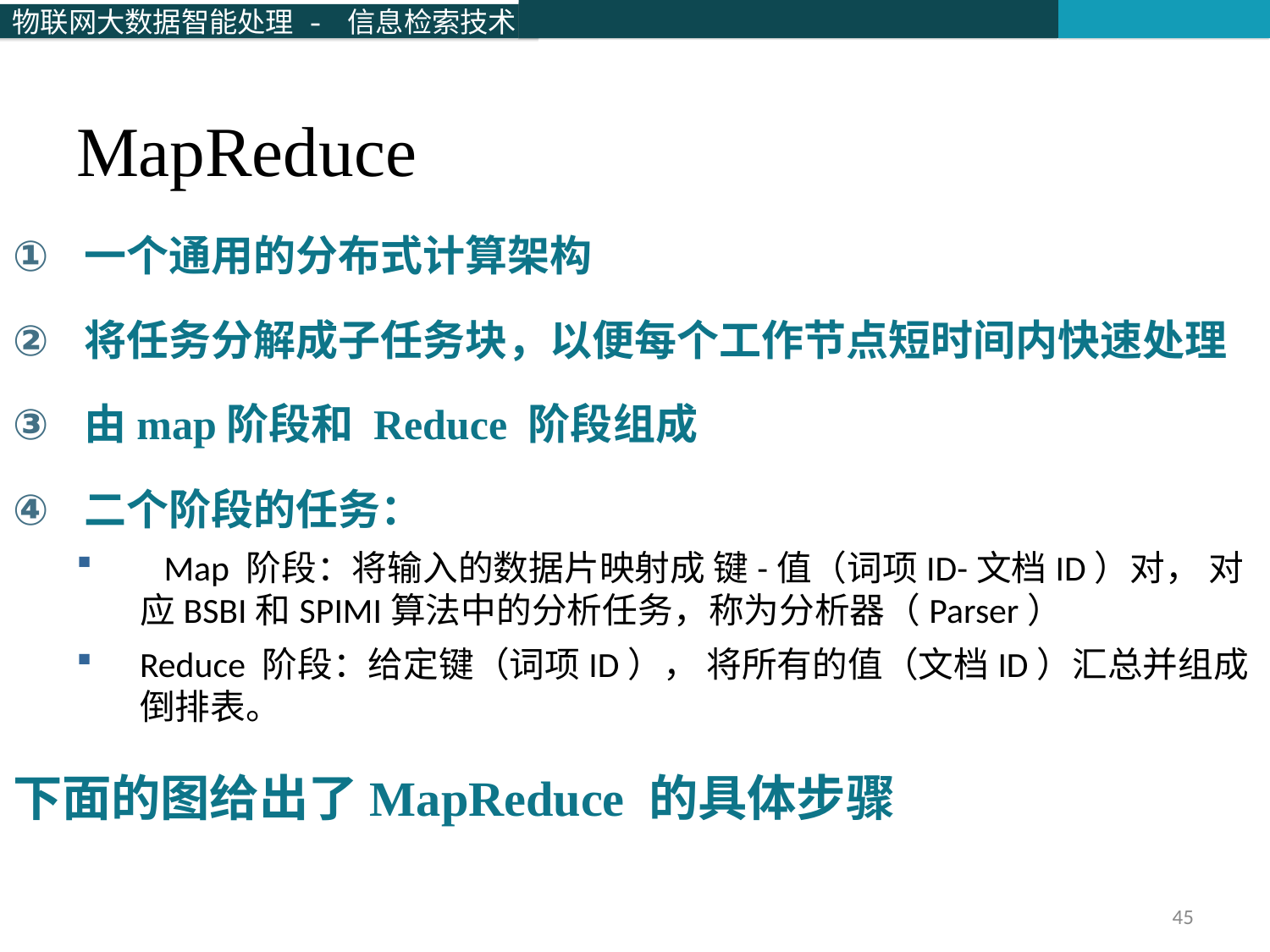

# MapReduce
一个通用的分布式计算架构
将任务分解成子任务块，以便每个工作节点短时间内快速处理
由map阶段和 Reduce 阶段组成
二个阶段的任务：
   Map 阶段：将输入的数据片映射成 键-值（词项ID-文档ID）对， 对应BSBI和SPIMI算法中的分析任务，称为分析器（Parser）
Reduce 阶段：给定键（词项ID）， 将所有的值（文档ID）汇总并组成倒排表。
下面的图给出了MapReduce 的具体步骤
45